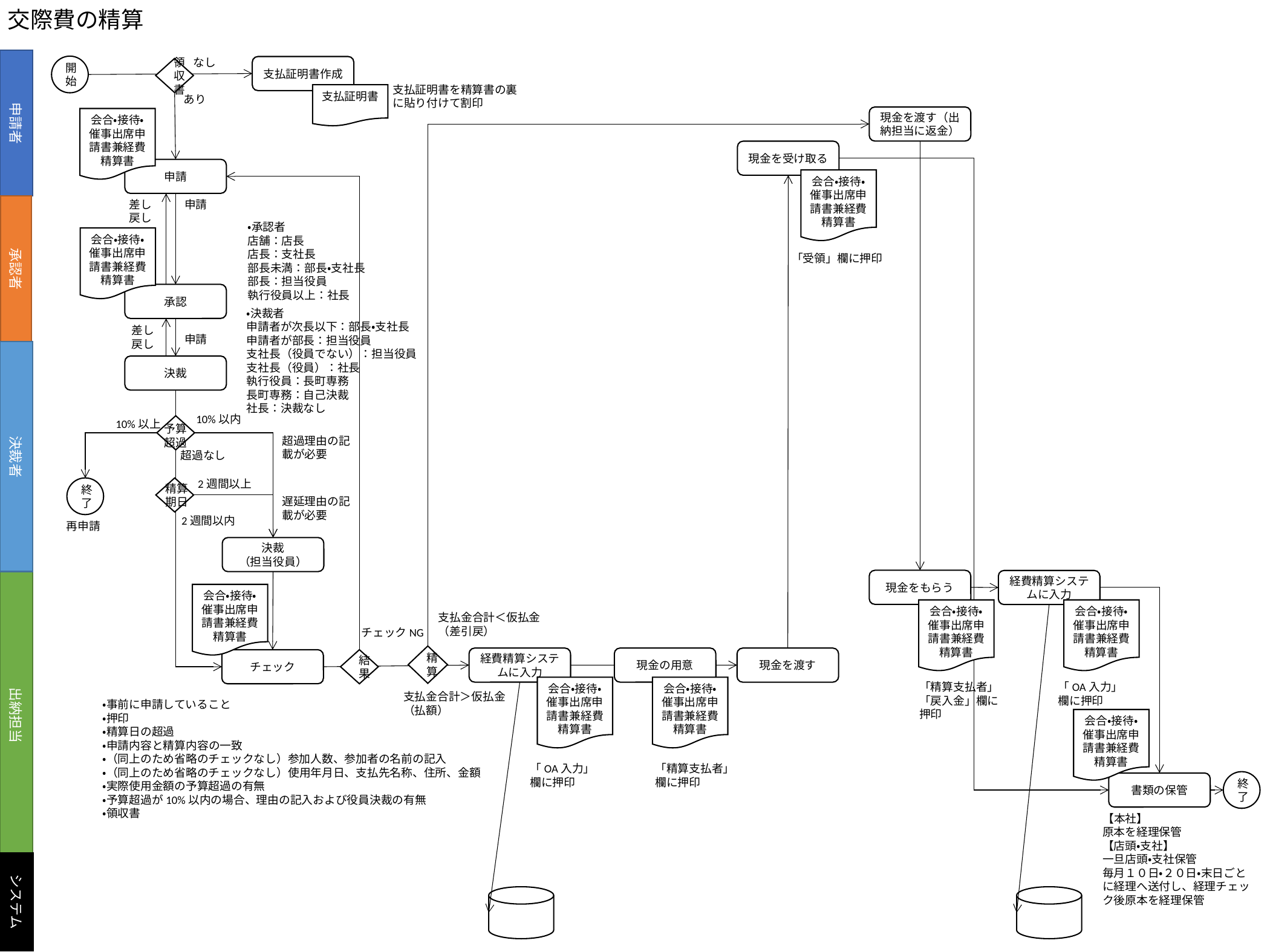

交際費の精算
申請者
なし
開始
支払証明書作成
領収書
支払証明書を精算書の裏に貼り付けて割印
支払証明書
あり
現金を渡す（出納担当に返金）
会合・接待・催事出席申請書兼経費精算書
現金を受け取る
申請
会合・接待・催事出席申請書兼経費精算書
差し戻し
申請
承認者
・承認者
店舗：店長
店長：支社長
部長未満：部長・支社長
部長：担当役員
執行役員以上：社長
会合・接待・催事出席申請書兼経費精算書
「受領」欄に押印
承認
・決裁者
申請者が次長以下：部長・支社長
申請者が部長：担当役員
支社長（役員でない）：担当役員
支社長（役員）：社長
執行役員：長町専務
長町専務：自己決裁
社長：決裁なし
差し戻し
申請
決裁者
決裁
10%以内
10%以上

予算超過
超過理由の記載が必要
超過なし
2週間以上
精算期日
終了

遅延理由の記載が必要
2週間以内
再申請
決裁
（担当役員）
出納担当
現金をもらう
経費精算システムに入力
会合・接待・催事出席申請書兼経費精算書
会合・接待・催事出席申請書兼経費精算書
会合・接待・催事出席申請書兼経費精算書
支払金合計＜仮払金
（差引戻）
チェックNG
精算
経費精算システムに入力
現金の用意
現金を渡す
結果
チェック
「精算支払者」「戻入金」欄に押印
「OA入力」欄に押印
会合・接待・催事出席申請書兼経費精算書
会合・接待・催事出席申請書兼経費精算書
支払金合計＞仮払金
（払額）
・事前に申請していること
・押印
・精算日の超過
・申請内容と精算内容の一致
・（同上のため省略のチェックなし）参加人数、参加者の名前の記入
・（同上のため省略のチェックなし）使用年月日、支払先名称、住所、金額
・実際使用金額の予算超過の有無
・予算超過が10%以内の場合、理由の記入および役員決裁の有無
・領収書
会合・接待・催事出席申請書兼経費精算書
「OA入力」欄に押印
「精算支払者」欄に押印
終了
書類の保管
【本社】
原本を経理保管
【店頭・支社】
一旦店頭・支社保管
毎月１０日・２０日・末日ごとに経理へ送付し、経理チェック後原本を経理保管
システム